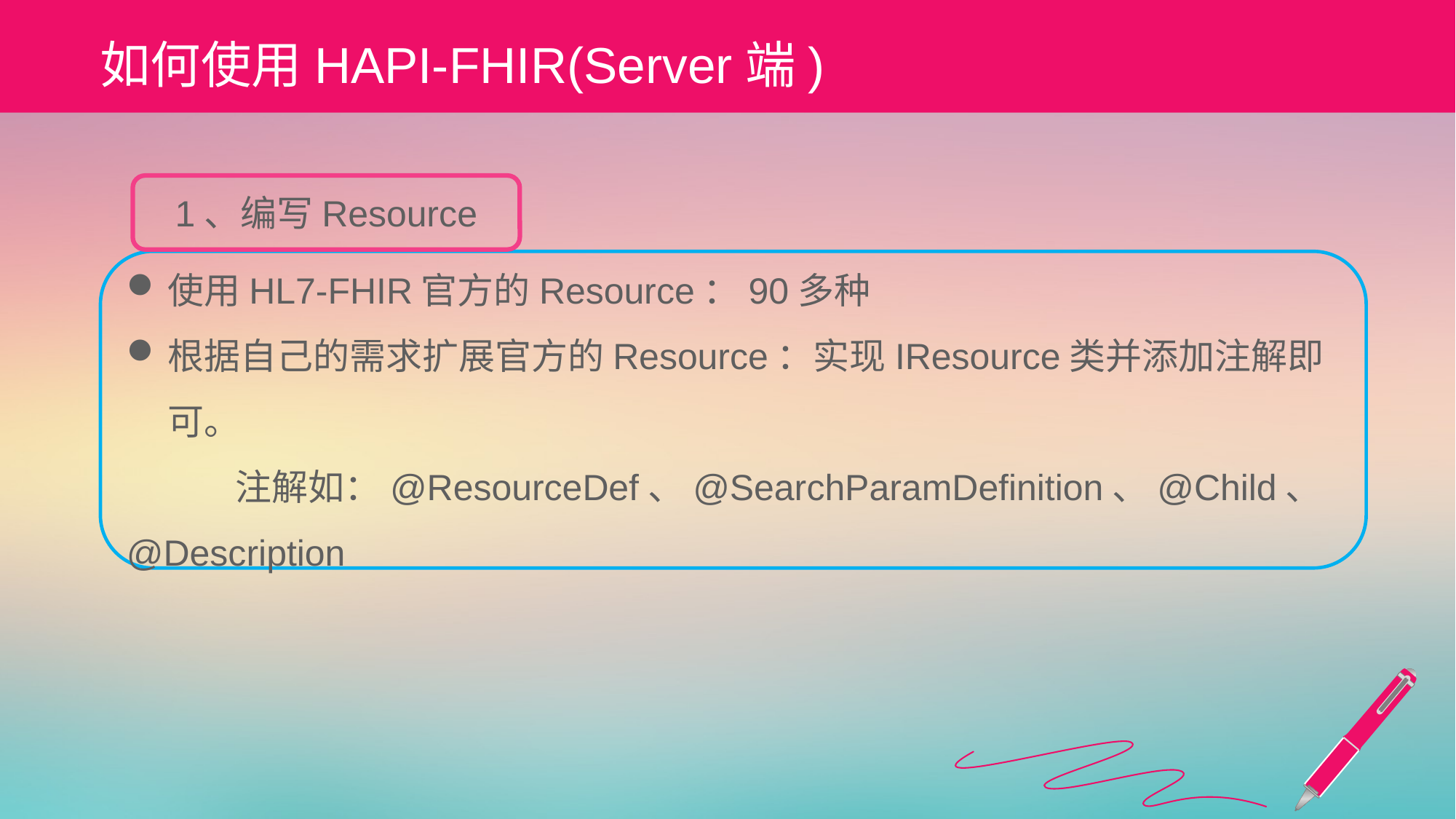

# 如何使用HAPI-FHIR(Server端)
1、编写Resource
使用HL7-FHIR官方的Resource：90多种
根据自己的需求扩展官方的Resource：实现IResource类并添加注解即可。
	注解如：@ResourceDef、@SearchParamDefinition、@Child、	@Description